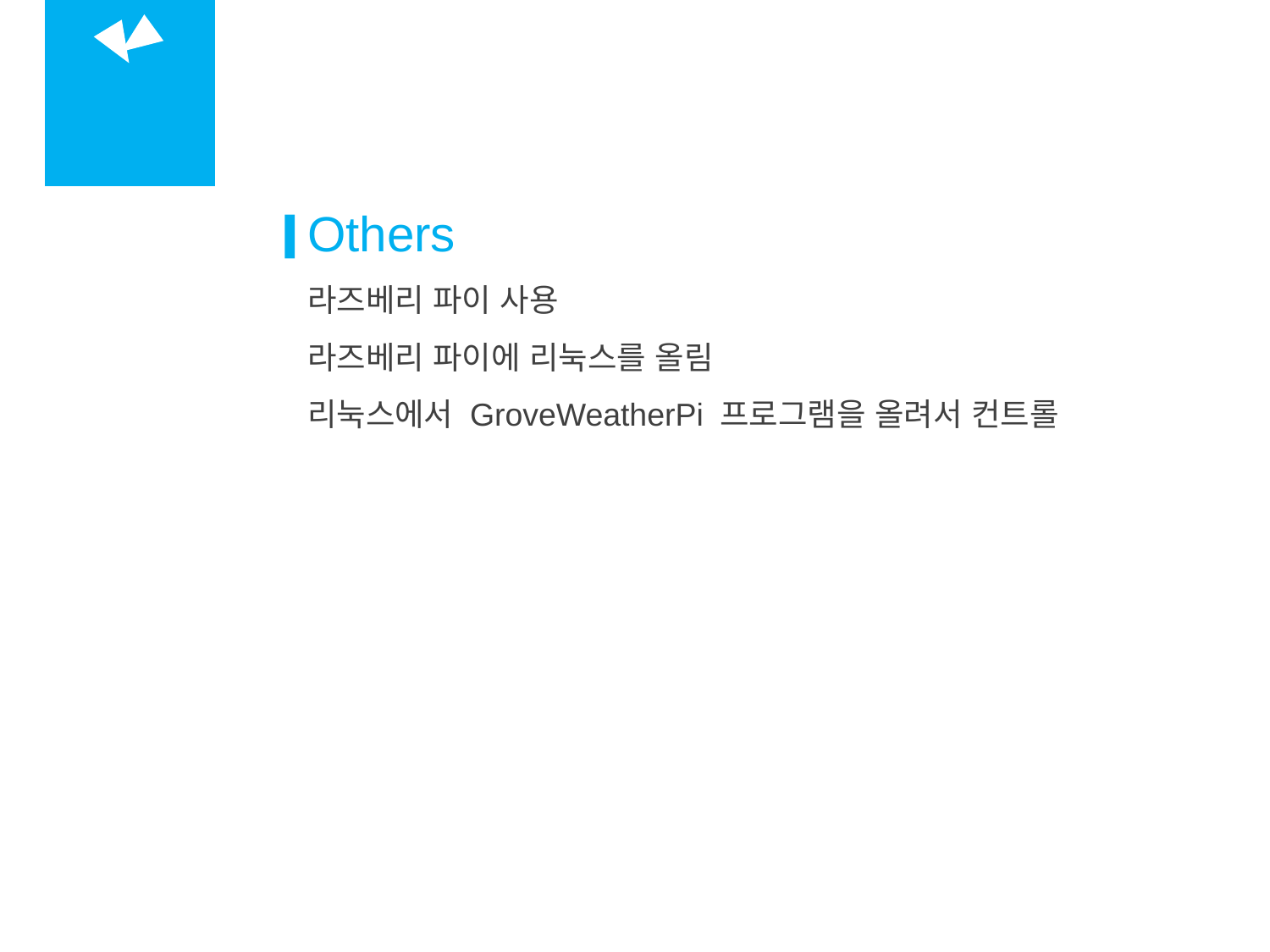

02
Weather station
Others
라즈베리 파이 사용
라즈베리 파이에 리눅스를 올림
리눅스에서 GroveWeatherPi 프로그램을 올려서 컨트롤